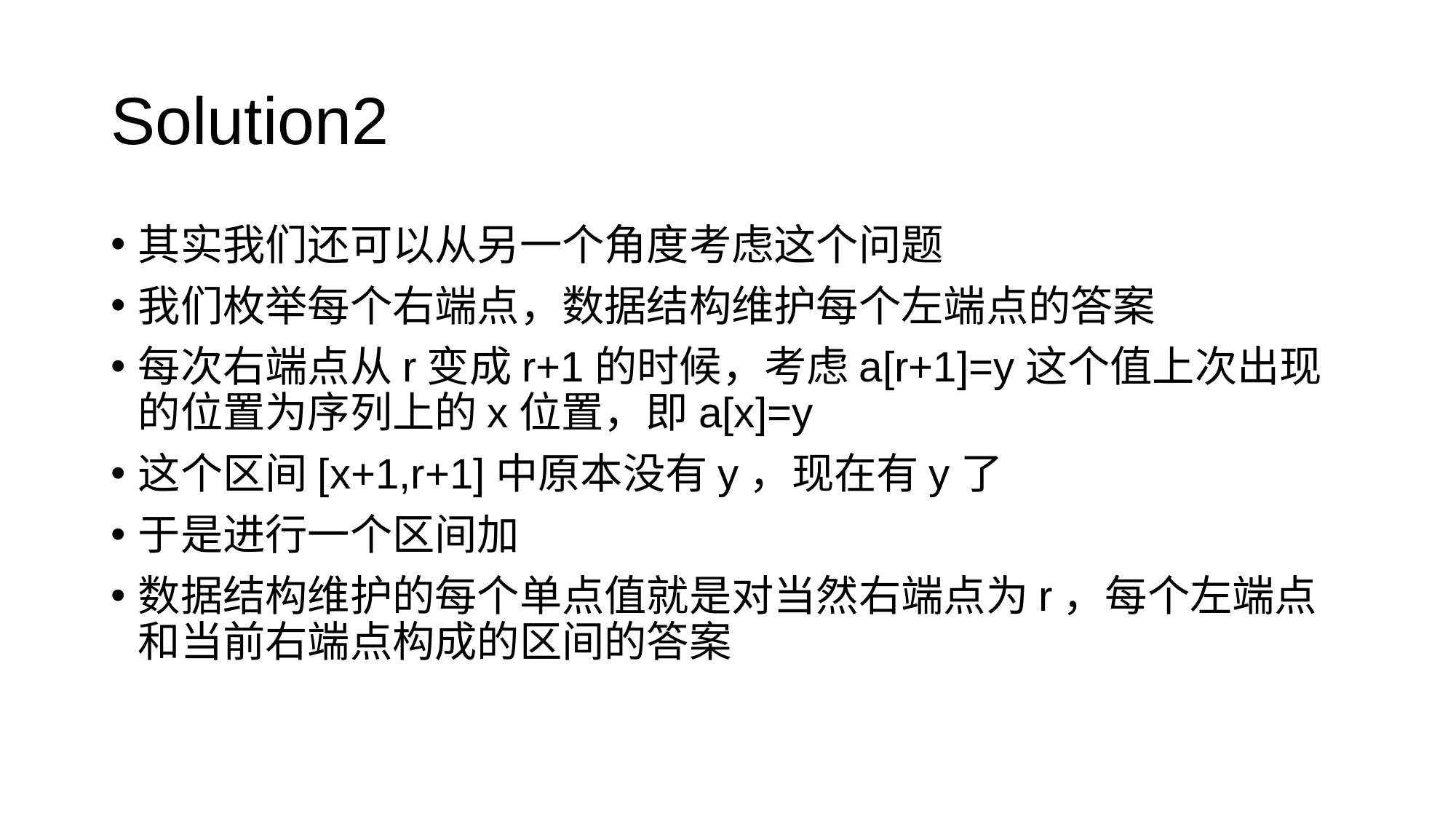

# Solution2
其实我们还可以从另一个角度考虑这个问题
我们枚举每个右端点，数据结构维护每个左端点的答案
每次右端点从r变成r+1的时候，考虑a[r+1]=y这个值上次出现的位置为序列上的x位置，即a[x]=y
这个区间[x+1,r+1]中原本没有y，现在有y了
于是进行一个区间加
数据结构维护的每个单点值就是对当然右端点为r，每个左端点和当前右端点构成的区间的答案